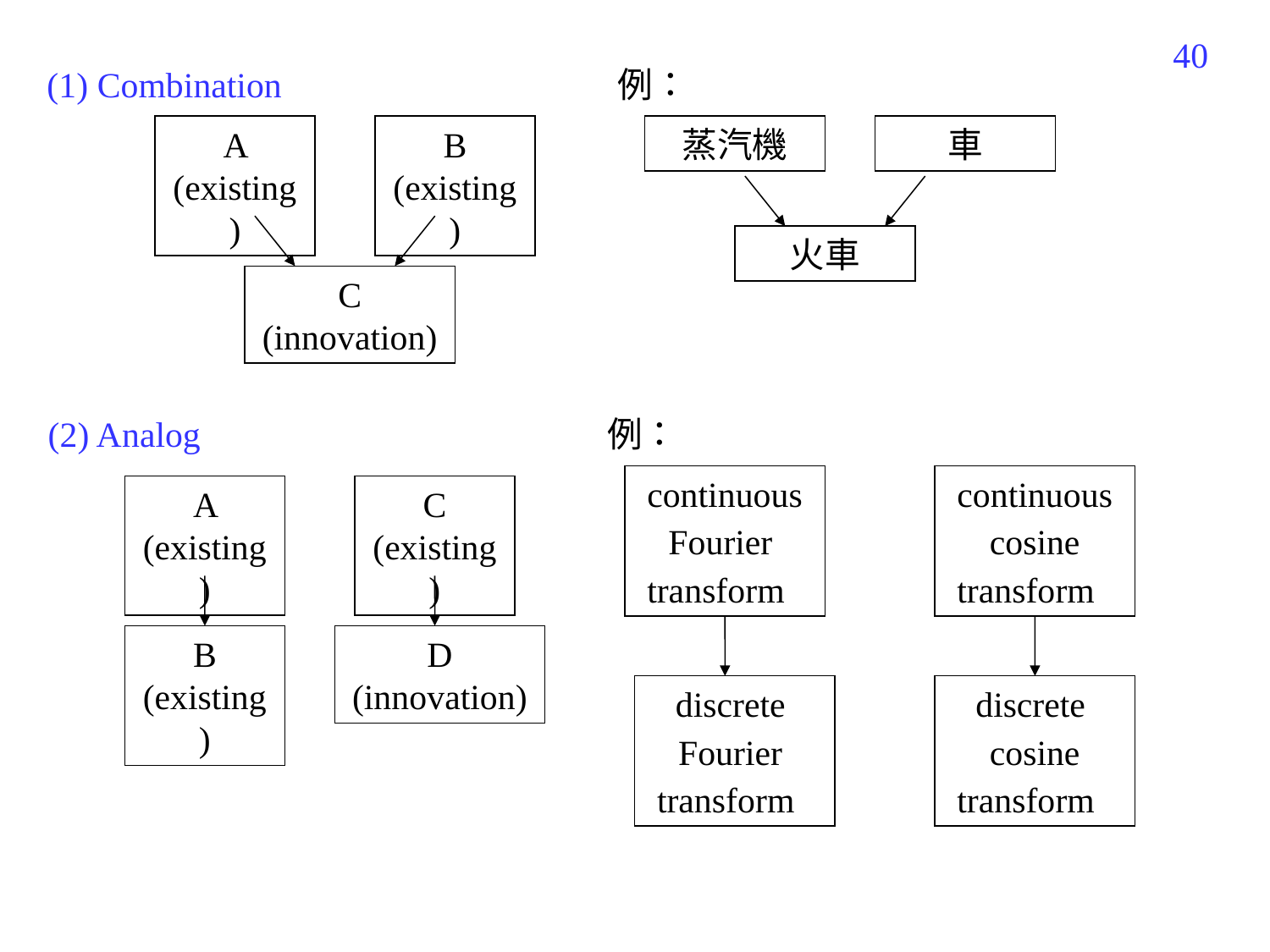

40
(1) Combination
例：
A (existing)
B (existing)
蒸汽機
車

火車
C (innovation)
(2) Analog
例：
continuous
Fourier
transform
continuous
cosine
transform
A (existing)
C (existing)

B (existing)
D (innovation)
discrete
Fourier
transform
discrete
cosine
transform